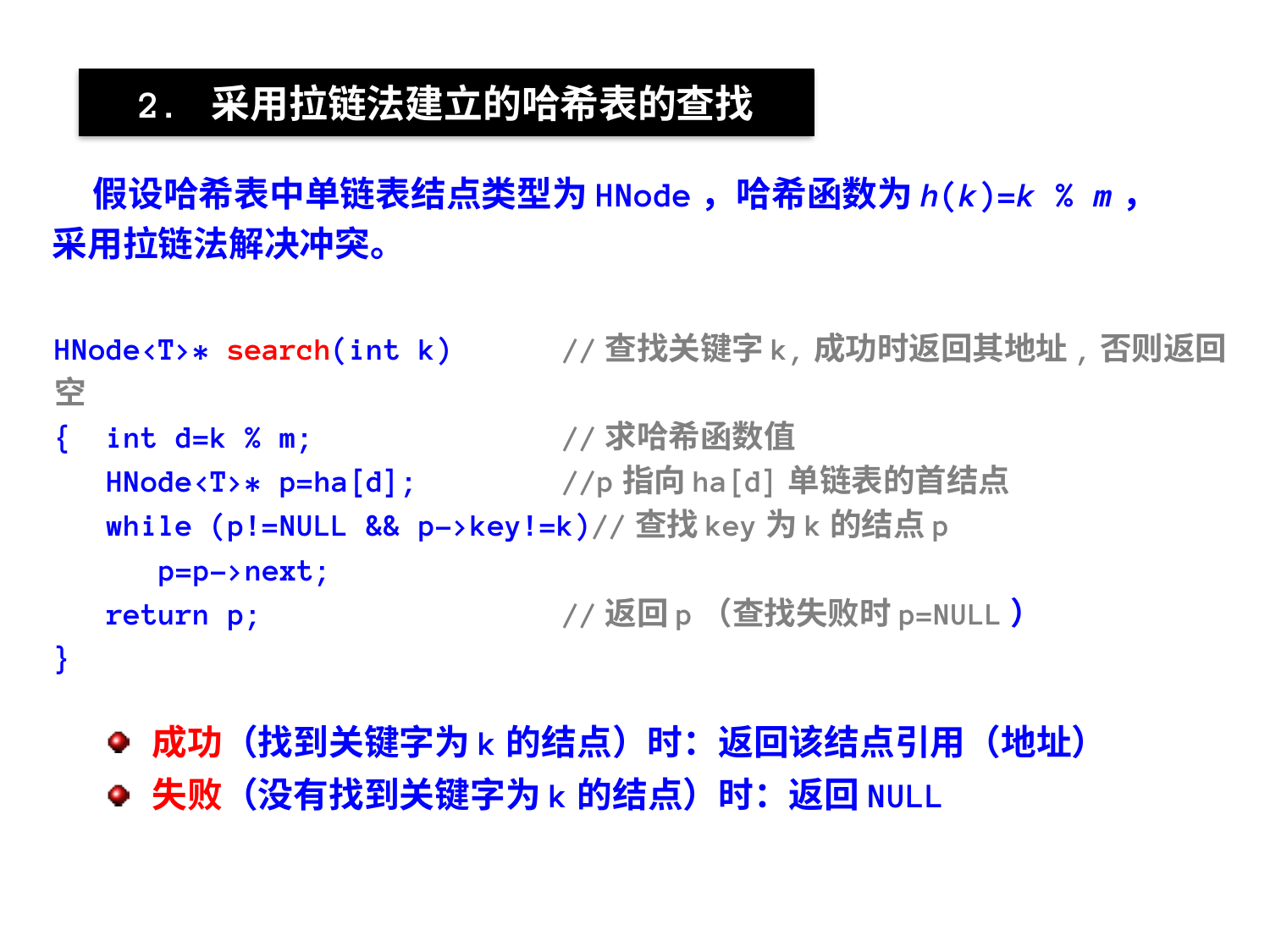

2. 采用拉链法建立的哈希表的查找
    假设哈希表中单链表结点类型为HNode，哈希函数为h(k)=k % m，采用拉链法解决冲突。
HNode<T>* search(int k)	//查找关键字k,成功时返回其地址,否则返回空
{  int d=k % m;		//求哈希函数值
   HNode<T>* p=ha[d];		//p指向ha[d]单链表的首结点
   while (p!=NULL && p->key!=k)//查找key为k的结点p
      p=p->next;
   return p;			//返回p（查找失败时p=NULL）
}
成功（找到关键字为k的结点）时：返回该结点引用（地址）
失败（没有找到关键字为k的结点）时：返回NULL